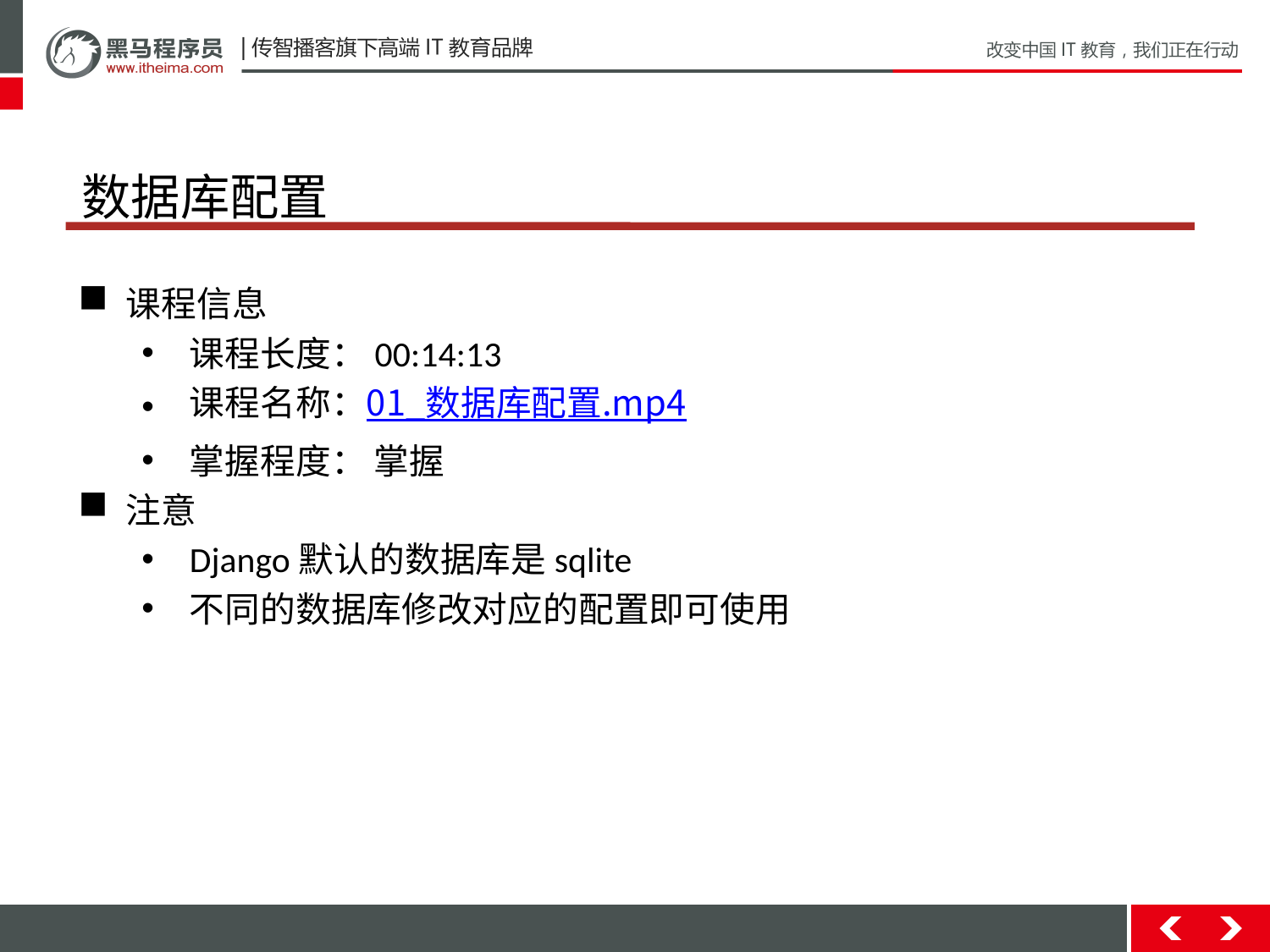

# 数据库配置

课程信息
课程长度：00:14:13
课程名称：01_数据库配置.mp4
掌握程度： 掌握
注意
Django默认的数据库是sqlite
不同的数据库修改对应的配置即可使用